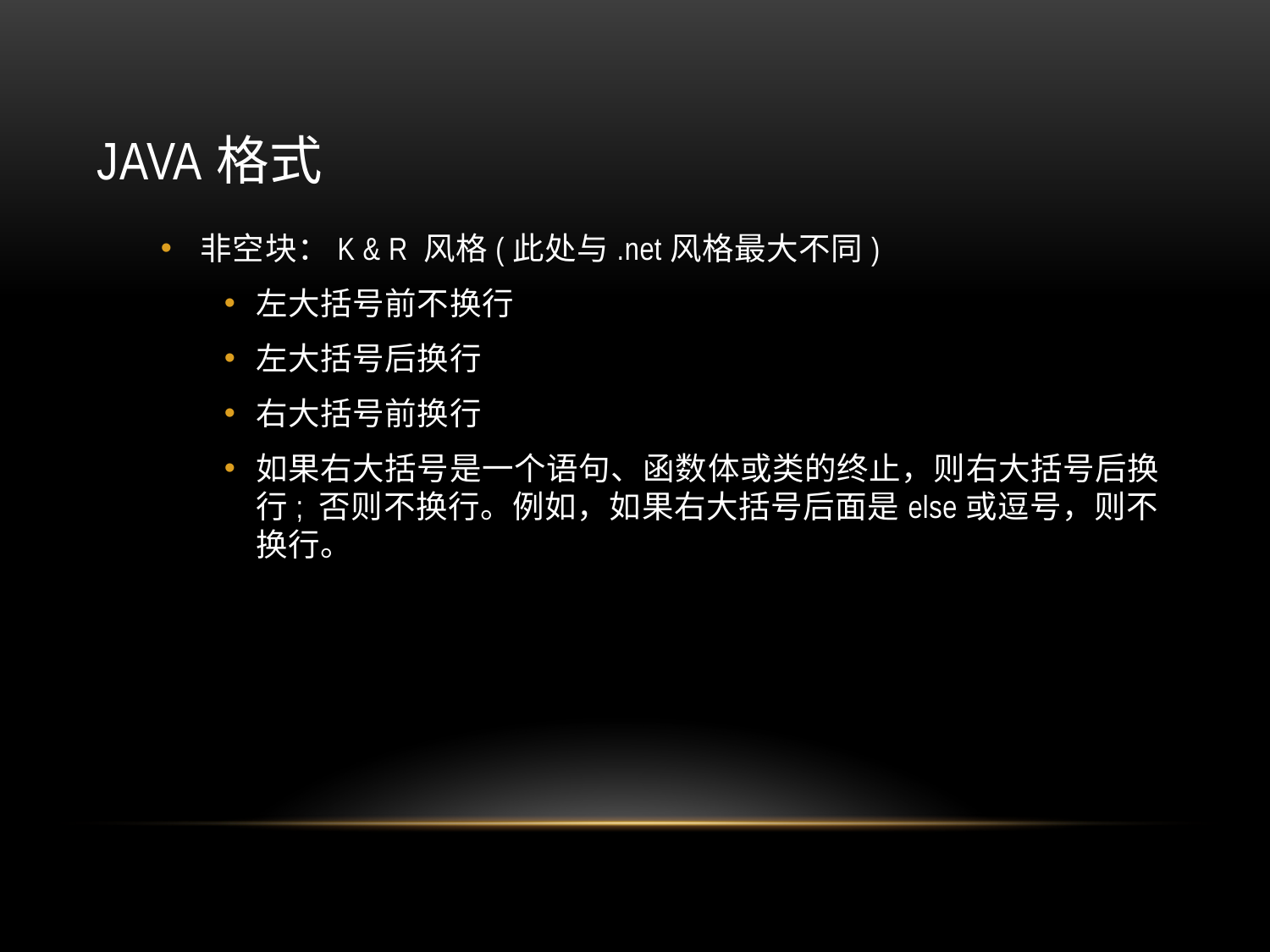

# JAVA格式
非空块：K & R 风格(此处与.net风格最大不同)
左大括号前不换行
左大括号后换行
右大括号前换行
如果右大括号是一个语句、函数体或类的终止，则右大括号后换行; 否则不换行。例如，如果右大括号后面是else或逗号，则不换行。